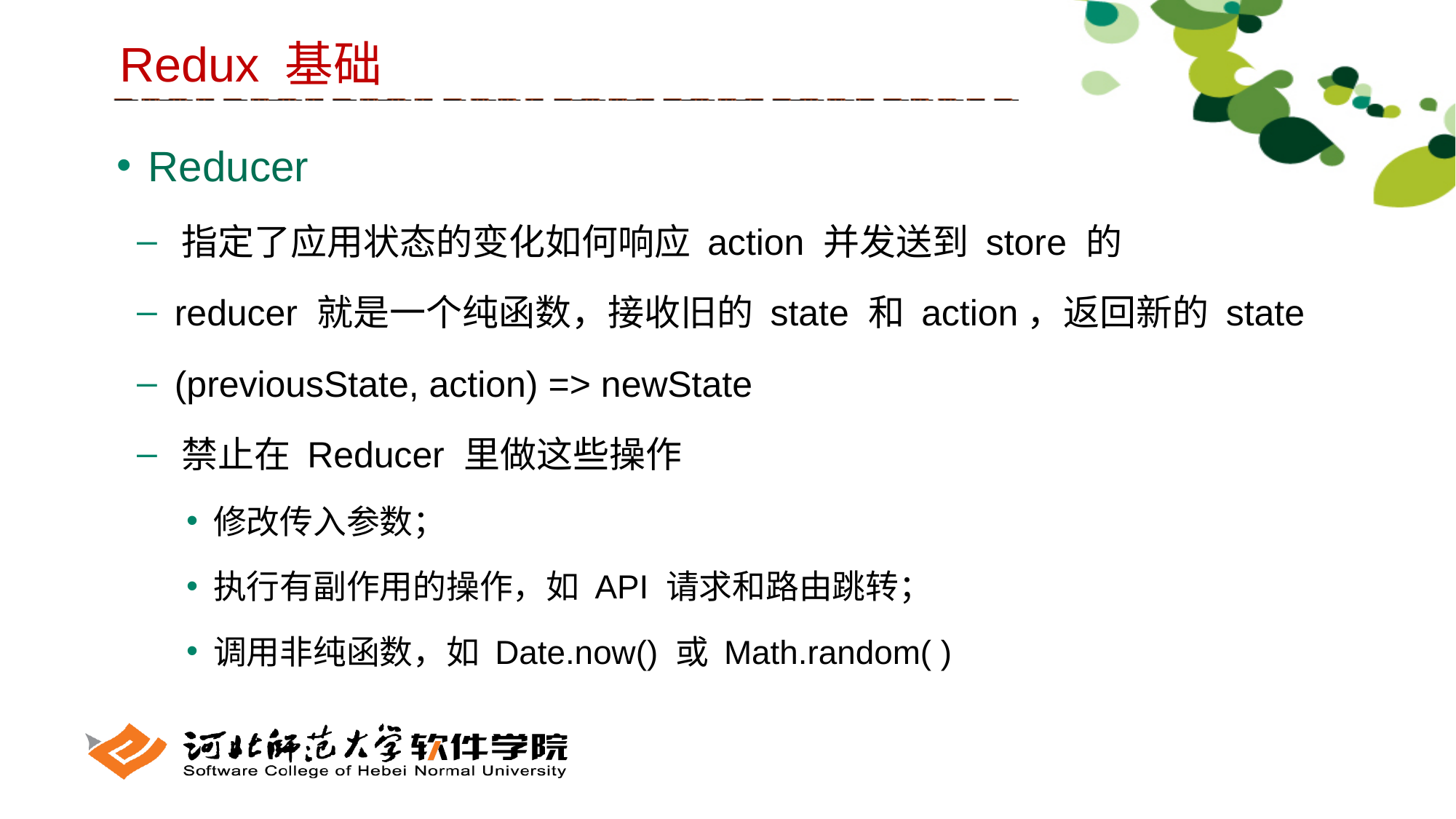

Redux 基础
 Reducer
 指定了应用状态的变化如何响应 action 并发送到 store 的
 reducer 就是一个纯函数，接收旧的 state 和 action，返回新的 state
 (previousState, action) => newState
 禁止在 Reducer 里做这些操作
 修改传入参数；
 执行有副作用的操作，如 API 请求和路由跳转；
 调用非纯函数，如 Date.now() 或 Math.random( )